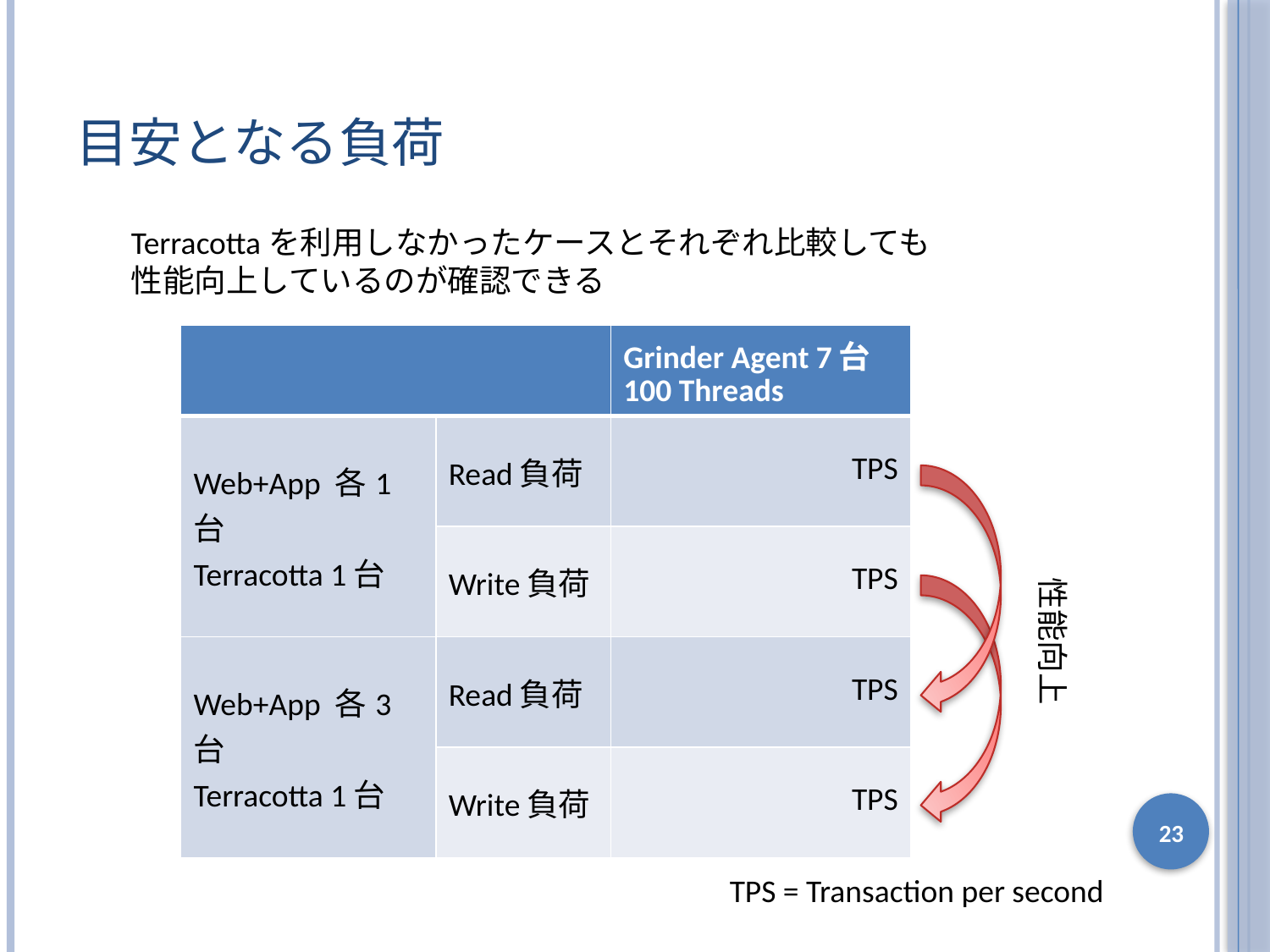

# 目安となる負荷
Terracottaを利用しなかったケースとそれぞれ比較しても
性能向上しているのが確認できる
|  |  | Grinder Agent 7台 100 Threads |
| --- | --- | --- |
| Web+App 各1台 Terracotta 1台 | Read負荷 | TPS |
|  | Write負荷 | TPS |
| Web+App 各3台 Terracotta 1台 | Read負荷 | TPS |
|  | Write負荷 | TPS |

性能向上

23
TPS = Transaction per second